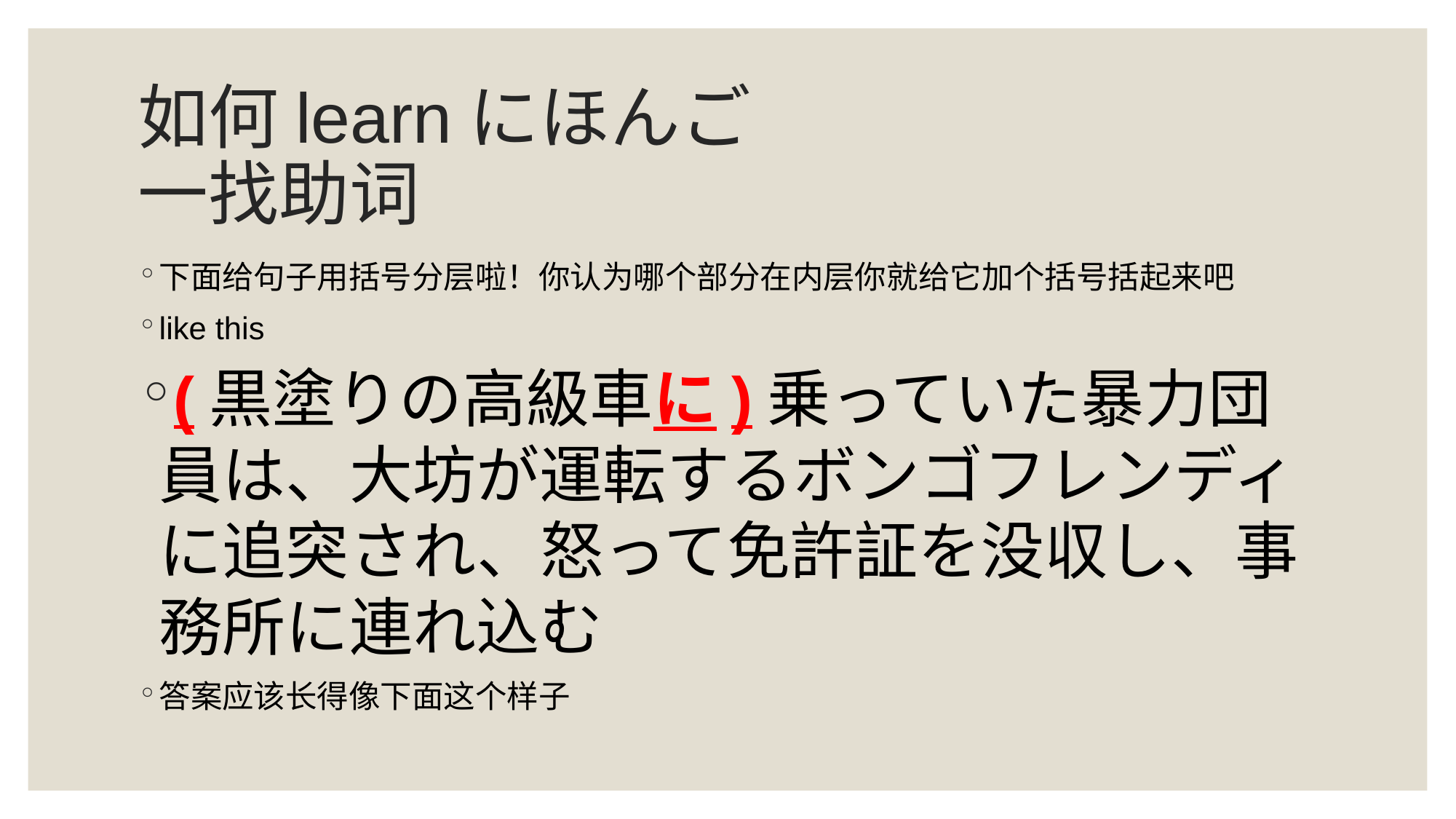

# 如何learnにほんご 一找助词
下面给句子用括号分层啦！你认为哪个部分在内层你就给它加个括号括起来吧
like this
(黒塗りの高級車に)乗っていた暴力団員は、大坊が運転するボンゴフレンディに追突され、怒って免許証を没収し、事務所に連れ込む
答案应该长得像下面这个样子